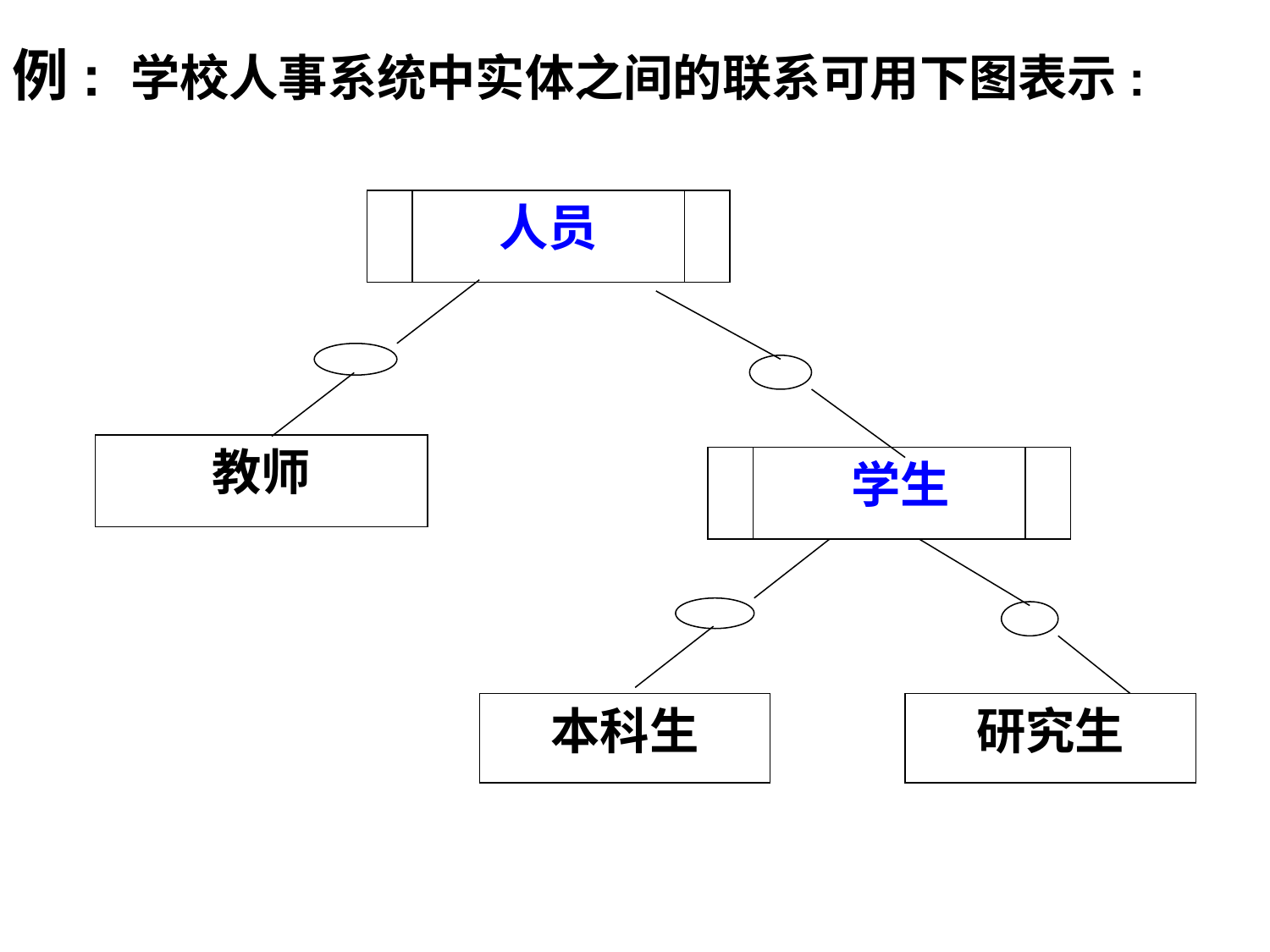

例: 学校人事系统中实体之间的联系可用下图表示:
人员

教师
 学生

本科生
研究生